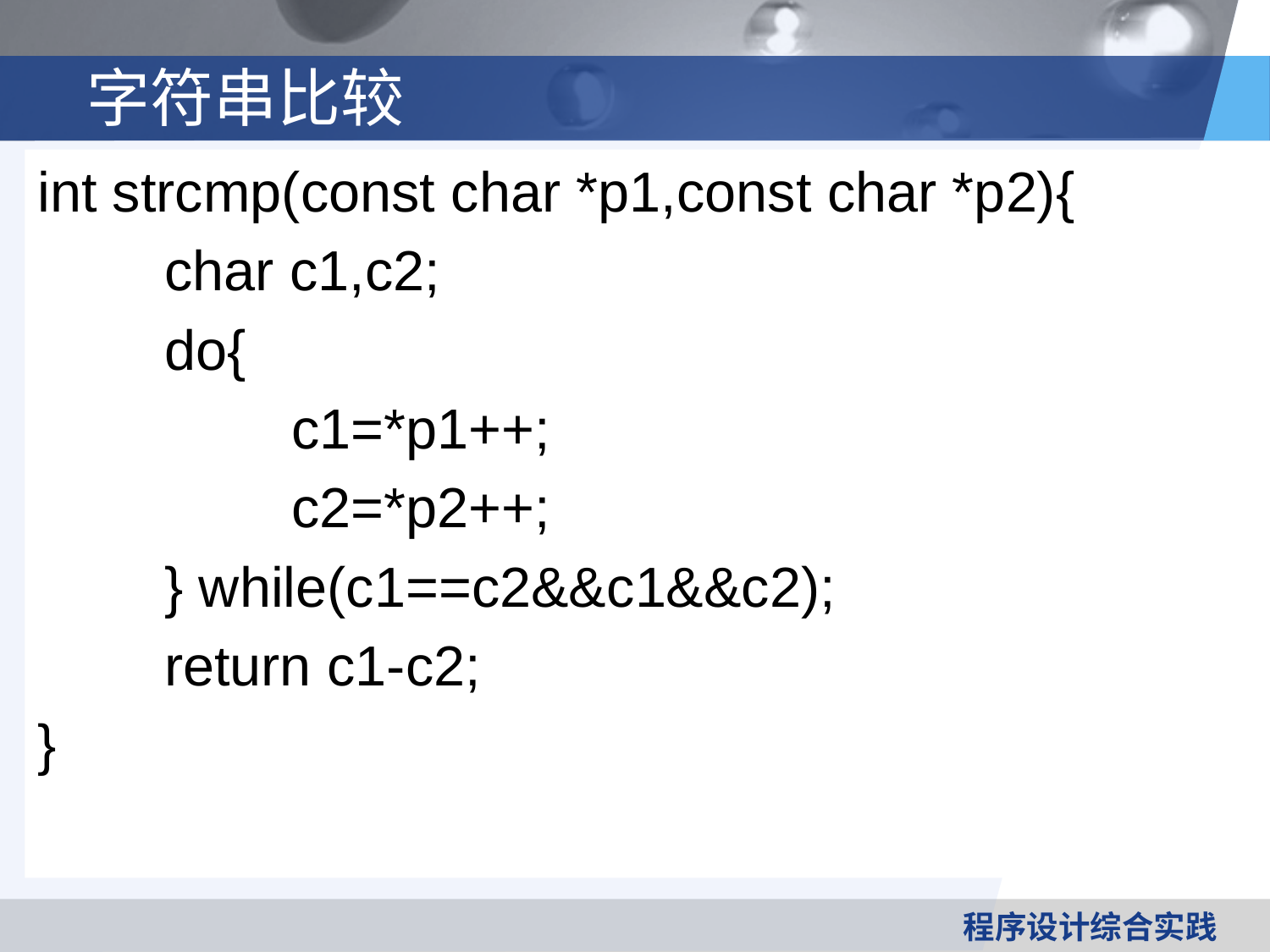

# 字符串比较
int strcmp(const char *p1,const char *p2){
	char c1,c2;
	do{
		c1=*p1++;
		c2=*p2++;
	} while(c1==c2&&c1&&c2);
	return c1-c2;
}